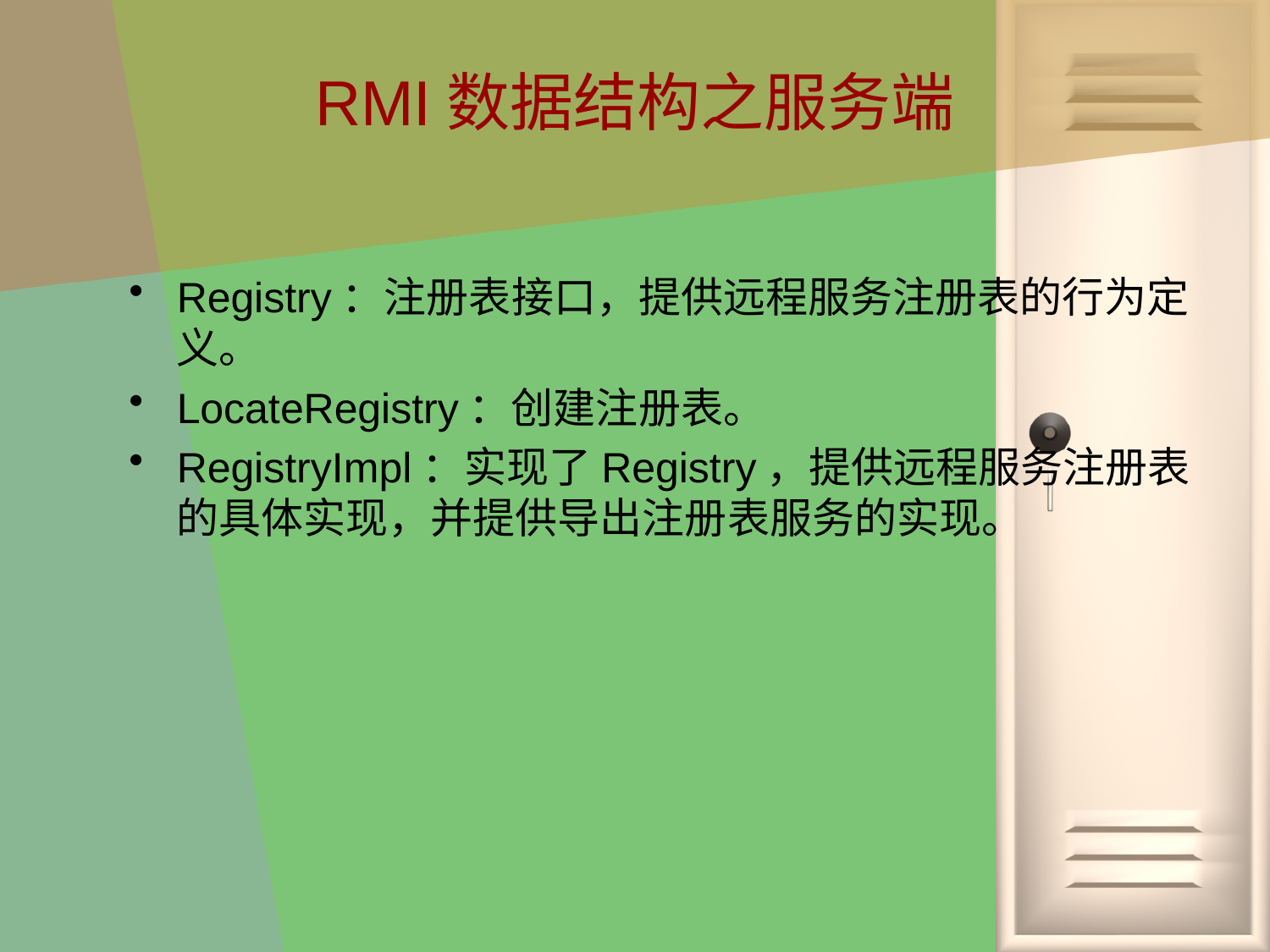

# RMI数据结构之服务端
Registry：注册表接口，提供远程服务注册表的行为定义。
LocateRegistry：创建注册表。
RegistryImpl：实现了Registry，提供远程服务注册表的具体实现，并提供导出注册表服务的实现。